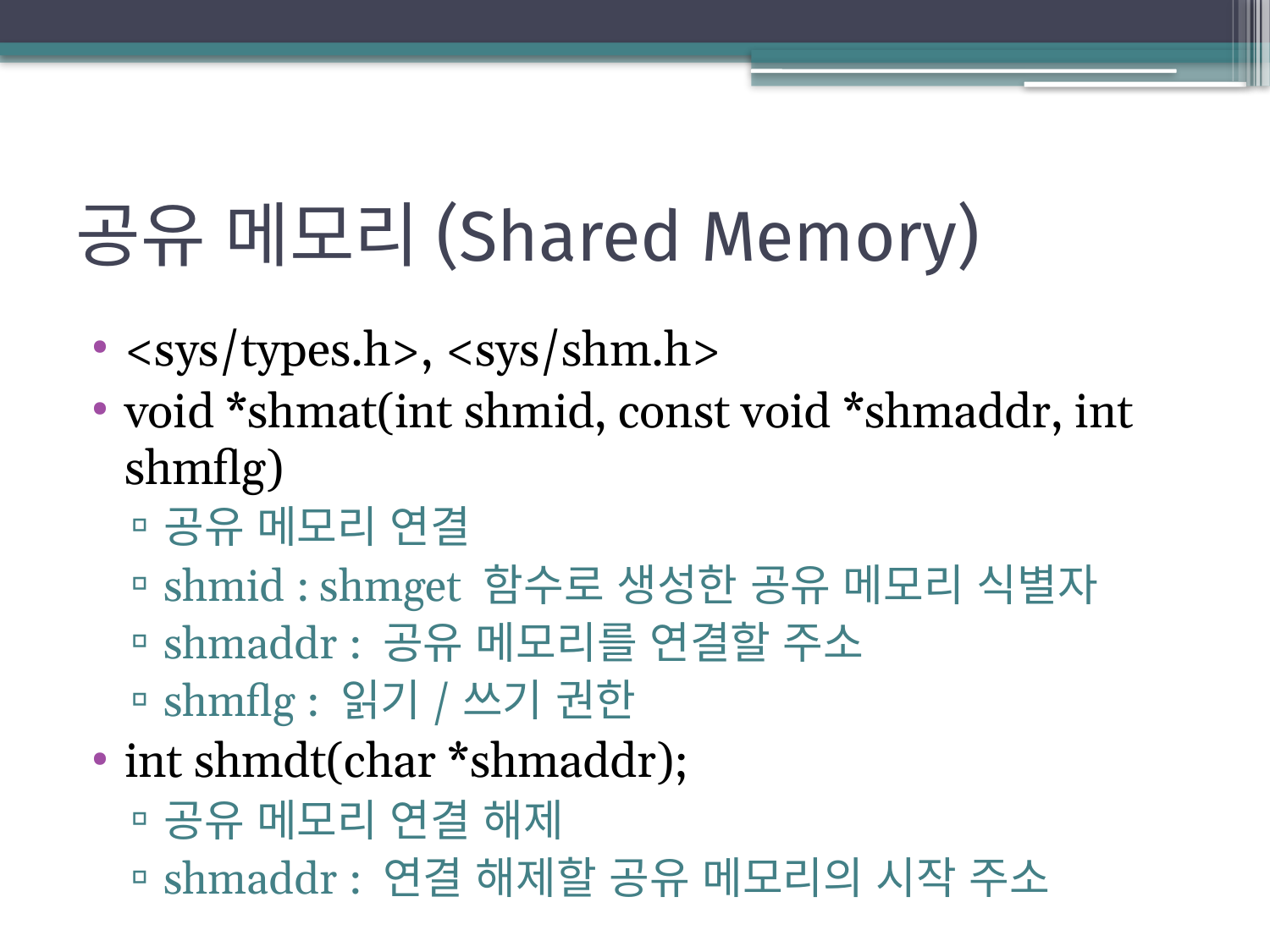

# 공유 메모리(Shared Memory)
<sys/types.h>, <sys/shm.h>
void *shmat(int shmid, const void *shmaddr, int shmflg)
공유 메모리 연결
shmid : shmget 함수로 생성한 공유 메모리 식별자
shmaddr : 공유 메모리를 연결할 주소
shmflg : 읽기/쓰기 권한
int shmdt(char *shmaddr);
공유 메모리 연결 해제
shmaddr : 연결 해제할 공유 메모리의 시작 주소